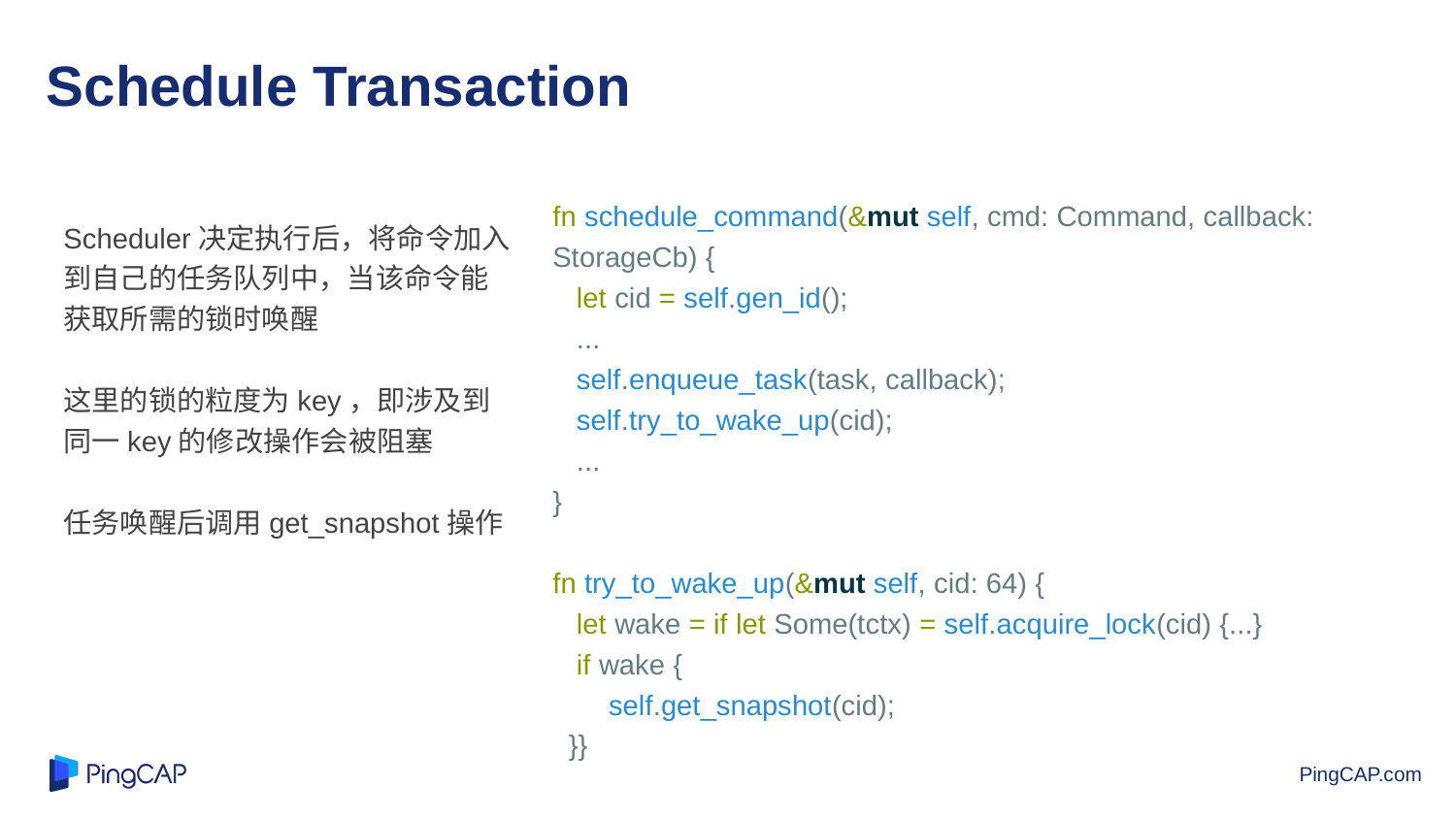

Schedule Transaction
fn schedule_command(&mut self, cmd: Command, callback: StorageCb) {
   let cid = self.gen_id();
   ...
   self.enqueue_task(task, callback);
   self.try_to_wake_up(cid);
   ...
}

fn try_to_wake_up(&mut self, cid: 64) {
   let wake = if let Some(tctx) = self.acquire_lock(cid) {...}
   if wake {
       self.get_snapshot(cid);
  }}

Scheduler决定执行后，将命令加入到自己的任务队列中，当该命令能获取所需的锁时唤醒

这里的锁的粒度为key，即涉及到同一key的修改操作会被阻塞

任务唤醒后调用get_snapshot操作